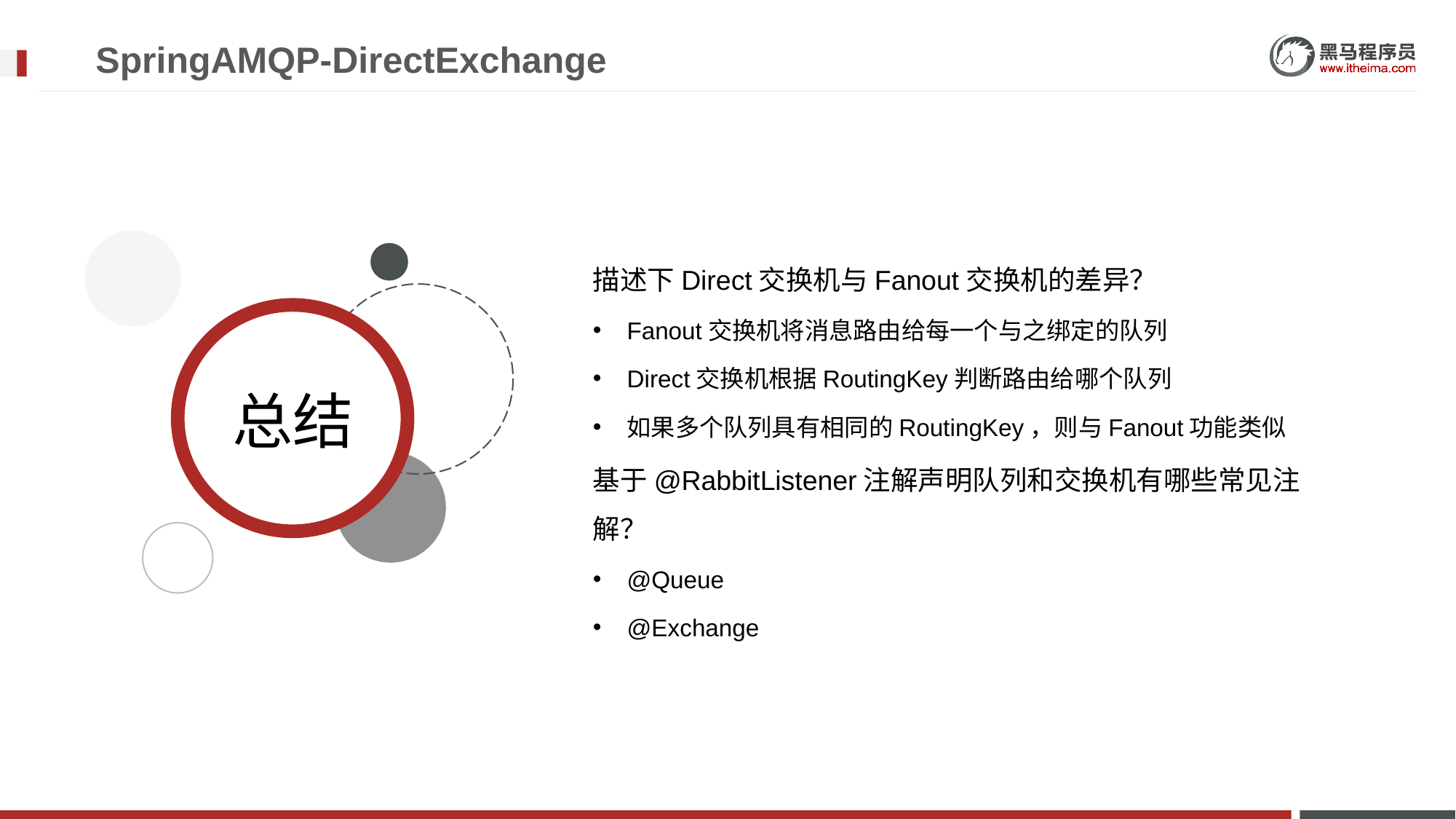

# SpringAMQP-DirectExchange
描述下Direct交换机与Fanout交换机的差异？
Fanout交换机将消息路由给每一个与之绑定的队列
Direct交换机根据RoutingKey判断路由给哪个队列
如果多个队列具有相同的RoutingKey，则与Fanout功能类似
基于@RabbitListener注解声明队列和交换机有哪些常见注解？
@Queue
@Exchange